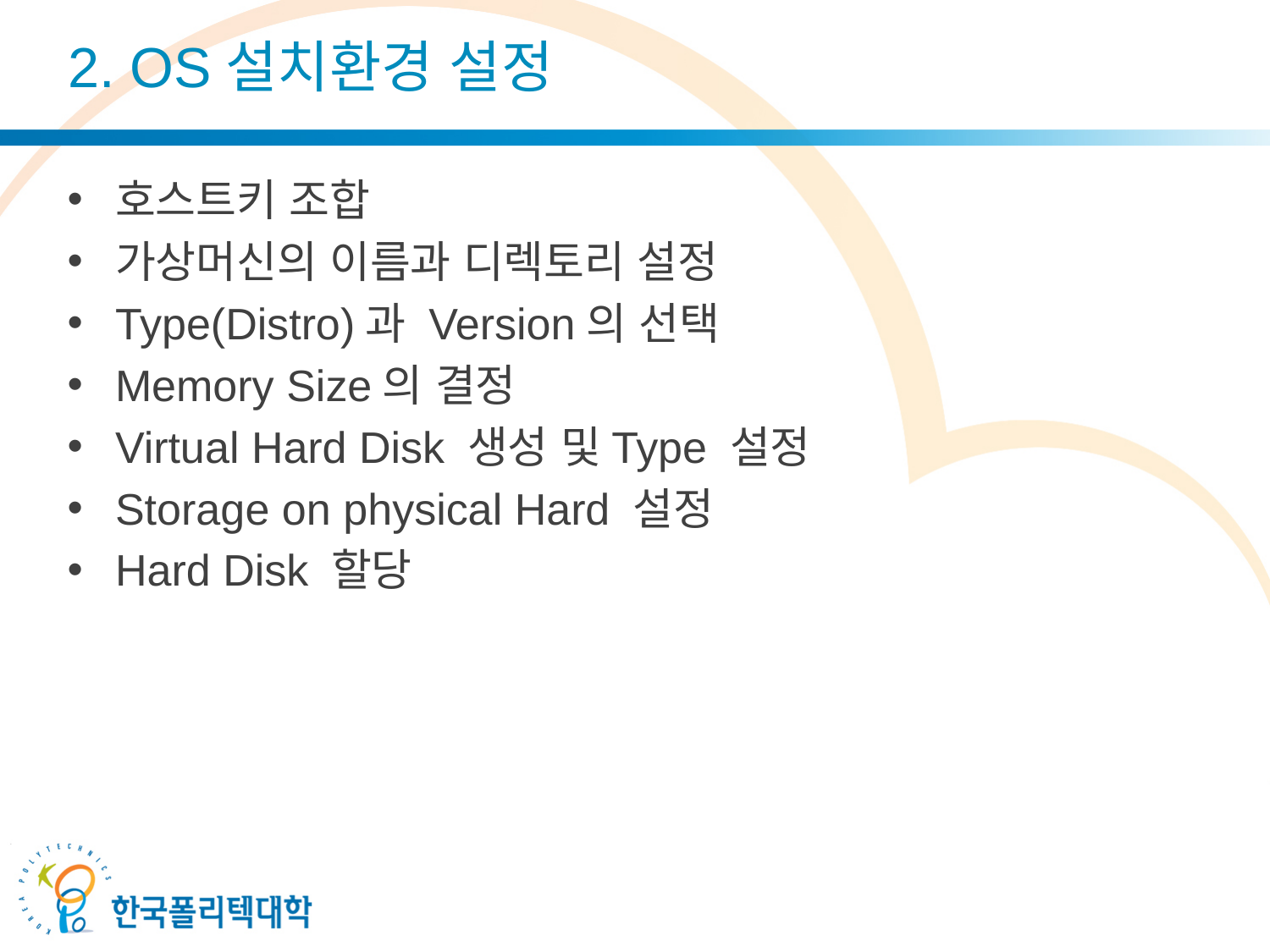

# 2. OS설치환경 설정
호스트키 조합
가상머신의 이름과 디렉토리 설정
Type(Distro)과 Version의 선택
Memory Size의 결정
Virtual Hard Disk 생성 및Type 설정
Storage on physical Hard 설정
Hard Disk 할당